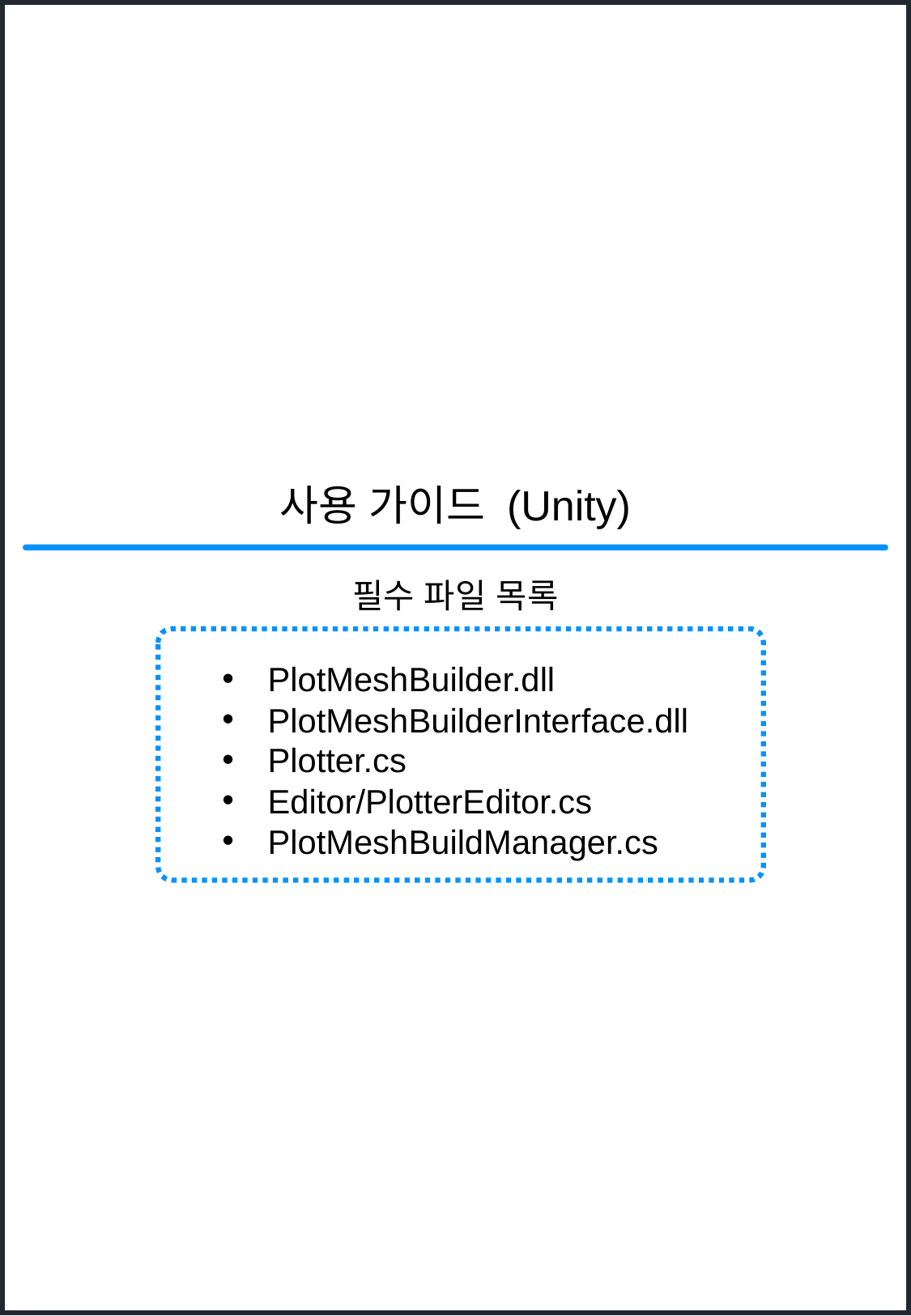

사용 가이드 (Unity)

필수 파일 목록

PlotMeshBuilder.dll
PlotMeshBuilderInterface.dll
Plotter.cs
Editor/PlotterEditor.cs
PlotMeshBuildManager.cs